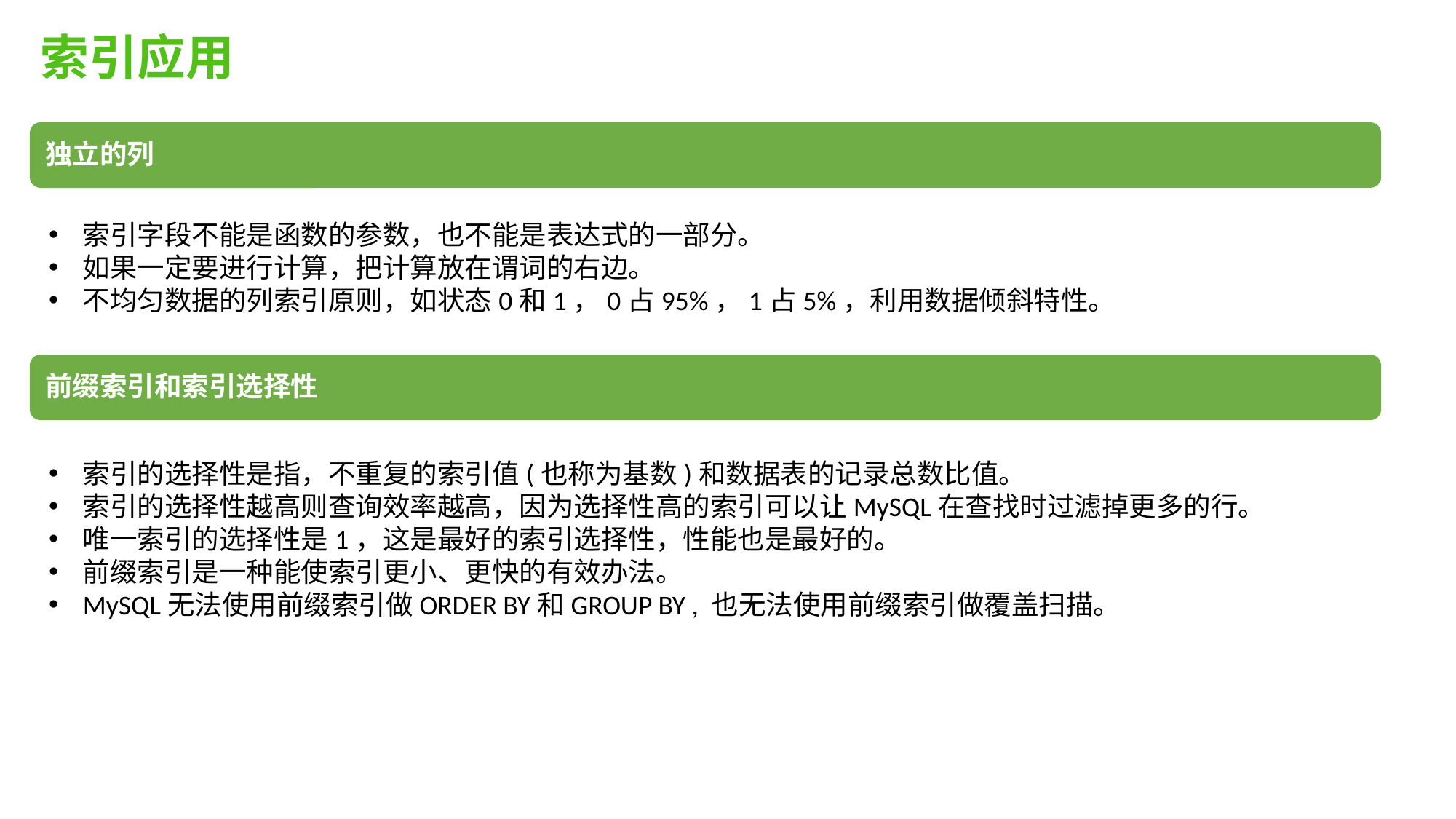

索引应用

独立的列
索引字段不能是函数的参数，也不能是表达式的一部分。
如果一定要进行计算，把计算放在谓词的右边。
不均匀数据的列索引原则，如状态0和1，0占95%，1占5%，利用数据倾斜特性。

前缀索引和索引选择性
索引的选择性是指，不重复的索引值(也称为基数)和数据表的记录总数比值。
索引的选择性越高则查询效率越高，因为选择性高的索引可以让MySQL在查找时过滤掉更多的行。
唯一索引的选择性是1，这是最好的索引选择性，性能也是最好的。
前缀索引是一种能使索引更小、更快的有效办法。
MySQL无法使用前缀索引做ORDER BY和GROUP BY , 也无法使用前缀索引做覆盖扫描。